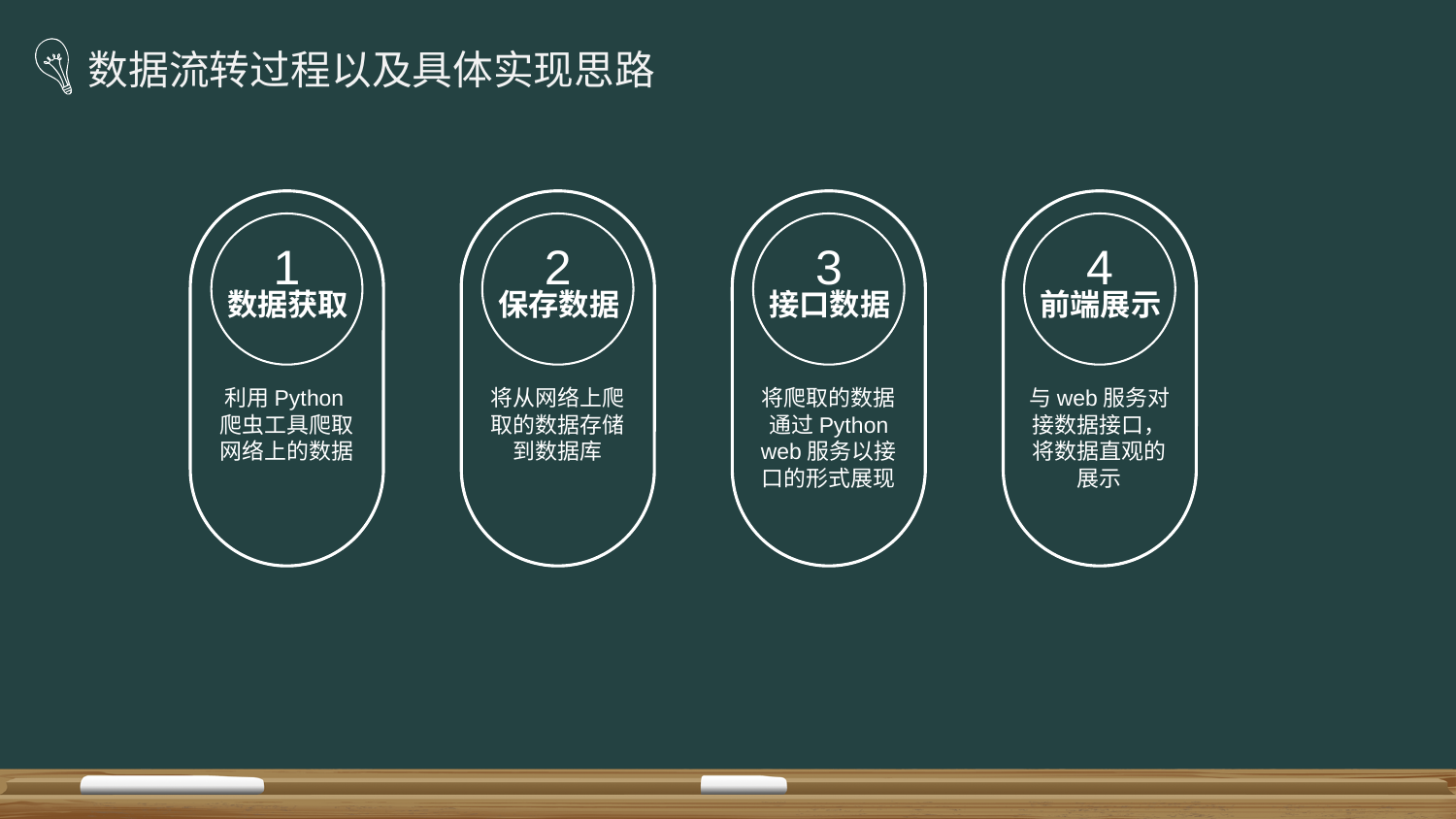

数据流转过程以及具体实现思路
1

数据获取

利用Python爬虫工具爬取网络上的数据
2

保存数据

将从网络上爬取的数据存储到数据库
3

接口数据

将爬取的数据通过Python web服务以接口的形式展现
4

前端展示

与web服务对接数据接口，将数据直观的展示